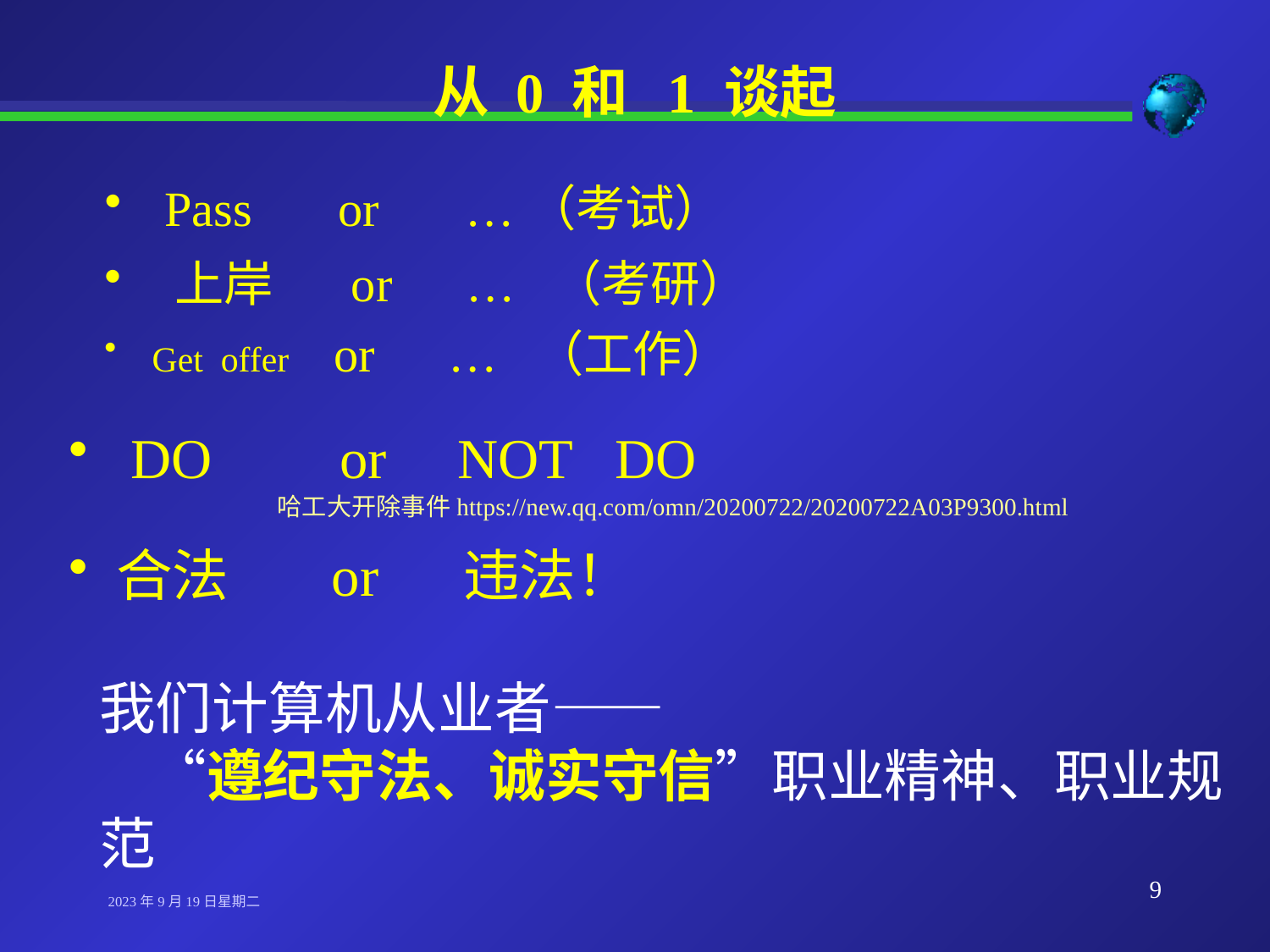

# 从 0 和  1 谈起
 Pass       or       …（考试）
 上岸      or      …  （考研）

Get  offer     or      …  （工作）

 DO         or     NOT   DO
哈工大开除事件https://new.qq.com/omn/20200722/20200722A03P9300.html
合法       or     违法！
我们计算机从业者——
    “遵纪守法、诚实守信”职业精神、职业规范
9
2023年9月19日星期二